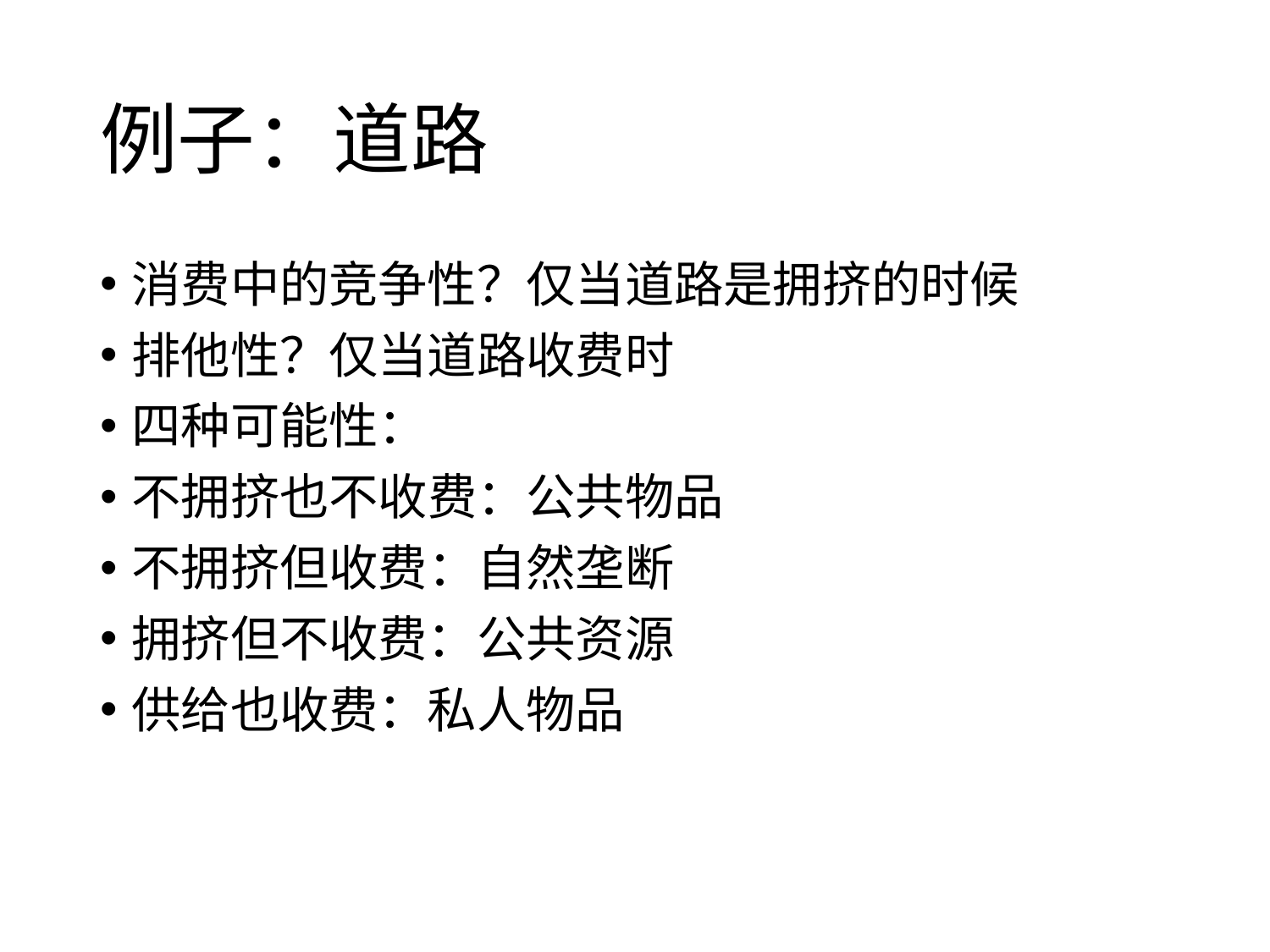

# 例子：道路
消费中的竞争性？仅当道路是拥挤的时候
排他性？仅当道路收费时
四种可能性：
不拥挤也不收费：公共物品
不拥挤但收费：自然垄断
拥挤但不收费：公共资源
供给也收费：私人物品